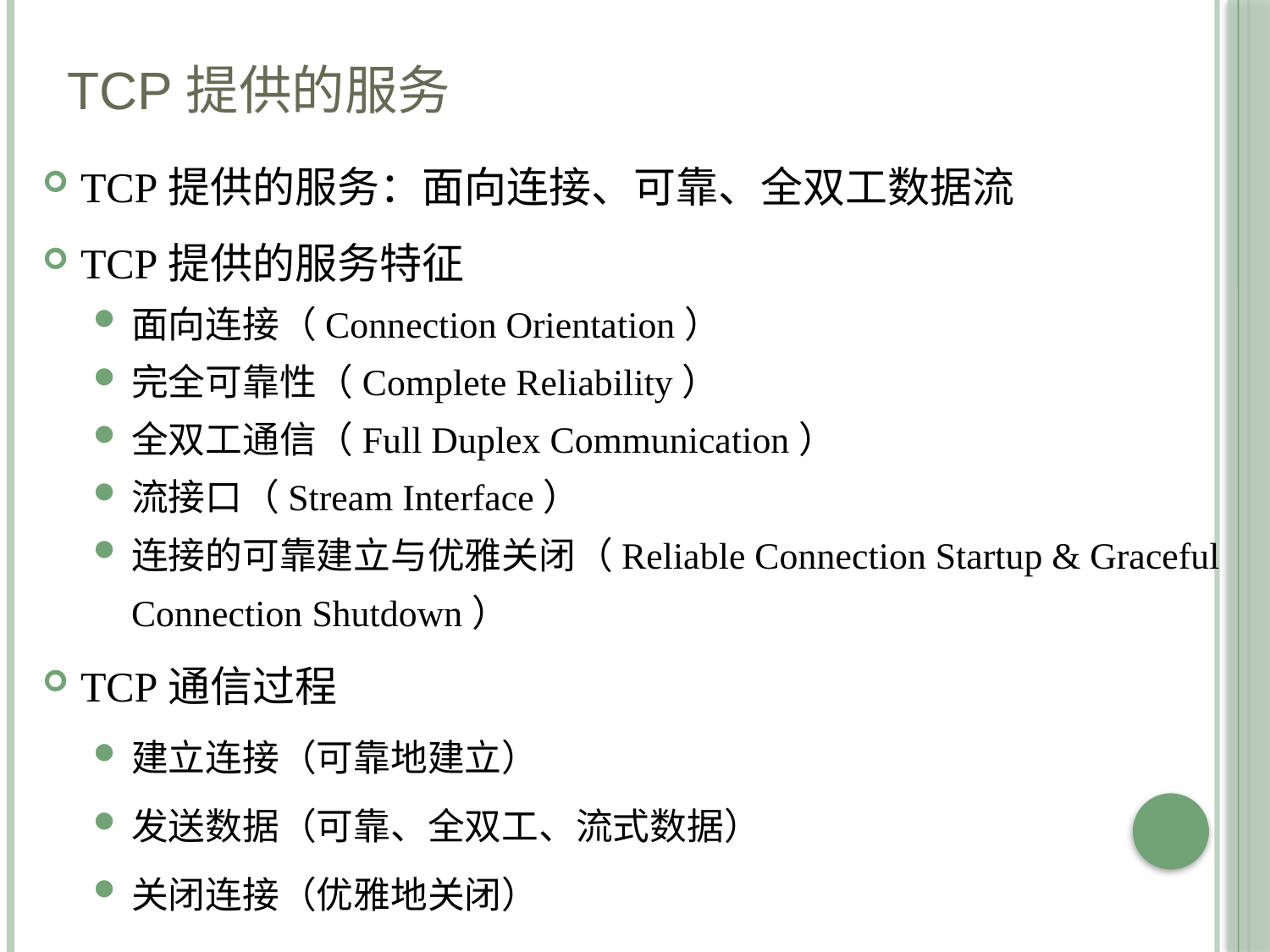

# TCP提供的服务
TCP提供的服务：面向连接、可靠、全双工数据流
TCP提供的服务特征
面向连接（Connection Orientation）
完全可靠性（Complete Reliability）
全双工通信（Full Duplex Communication）
流接口（Stream Interface）
连接的可靠建立与优雅关闭（Reliable Connection Startup & Graceful Connection Shutdown）
TCP通信过程
建立连接（可靠地建立）
发送数据（可靠、全双工、流式数据）
关闭连接（优雅地关闭）